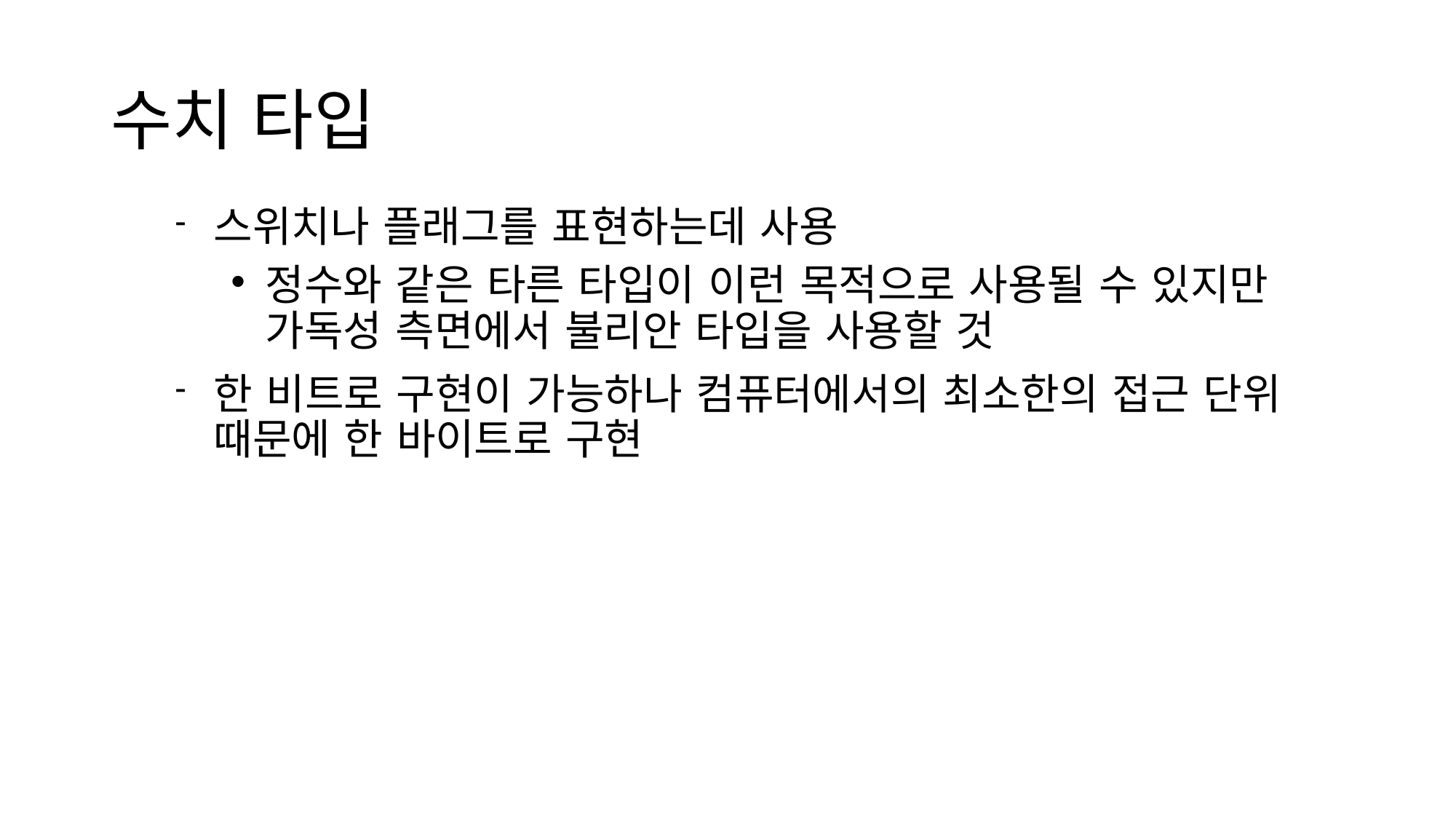

# 수치 타입
스위치나 플래그를 표현하는데 사용
정수와 같은 타른 타입이 이런 목적으로 사용될 수 있지만 가독성 측면에서 불리안 타입을 사용할 것
한 비트로 구현이 가능하나 컴퓨터에서의 최소한의 접근 단위 때문에 한 바이트로 구현